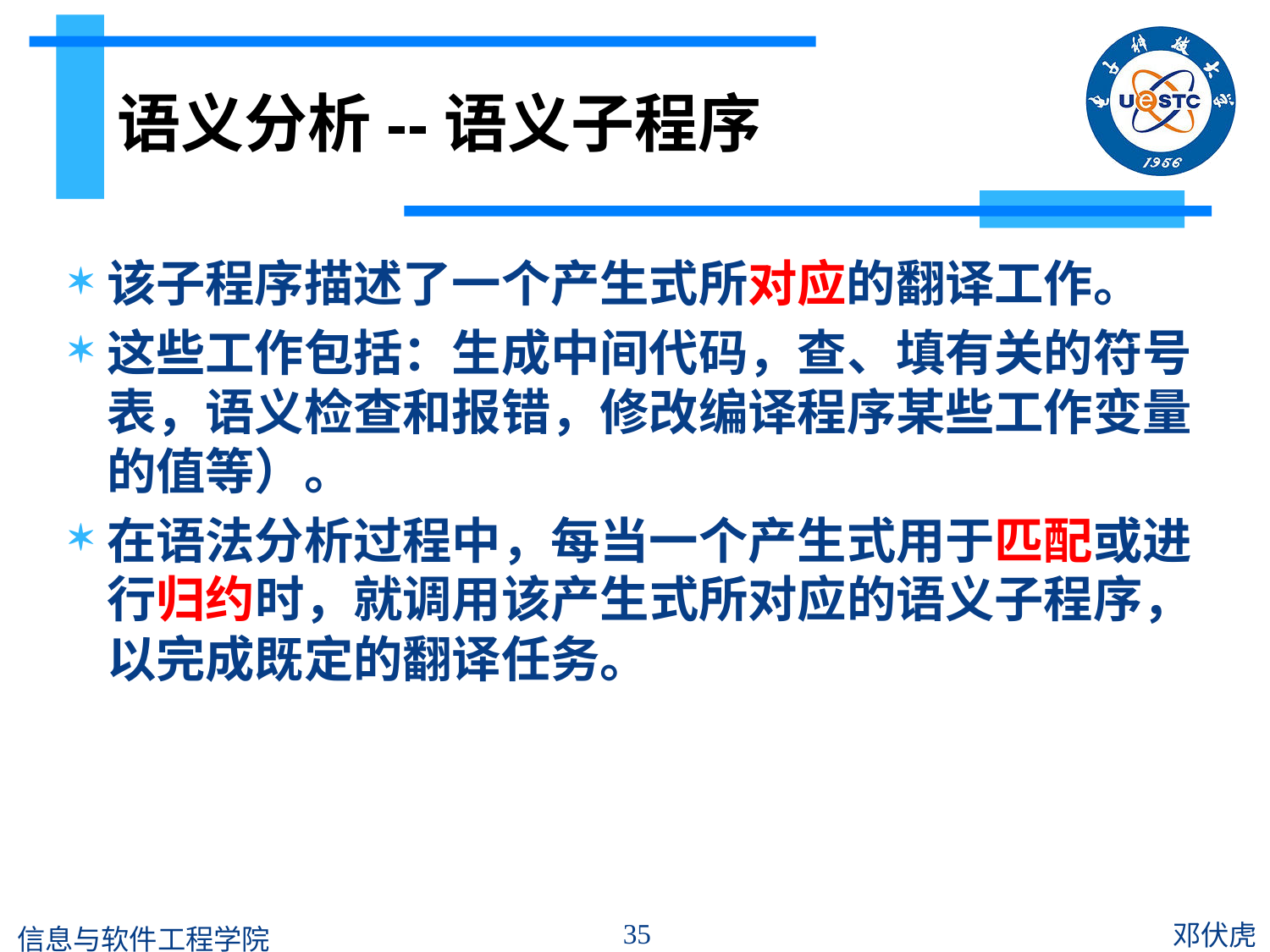

# 语义分析--语义子程序
该子程序描述了一个产生式所对应的翻译工作。
这些工作包括：生成中间代码，查、填有关的符号表，语义检查和报错，修改编译程序某些工作变量的值等）。
在语法分析过程中，每当一个产生式用于匹配或进行归约时，就调用该产生式所对应的语义子程序，以完成既定的翻译任务。

35
邓伏虎
信息与软件工程学院